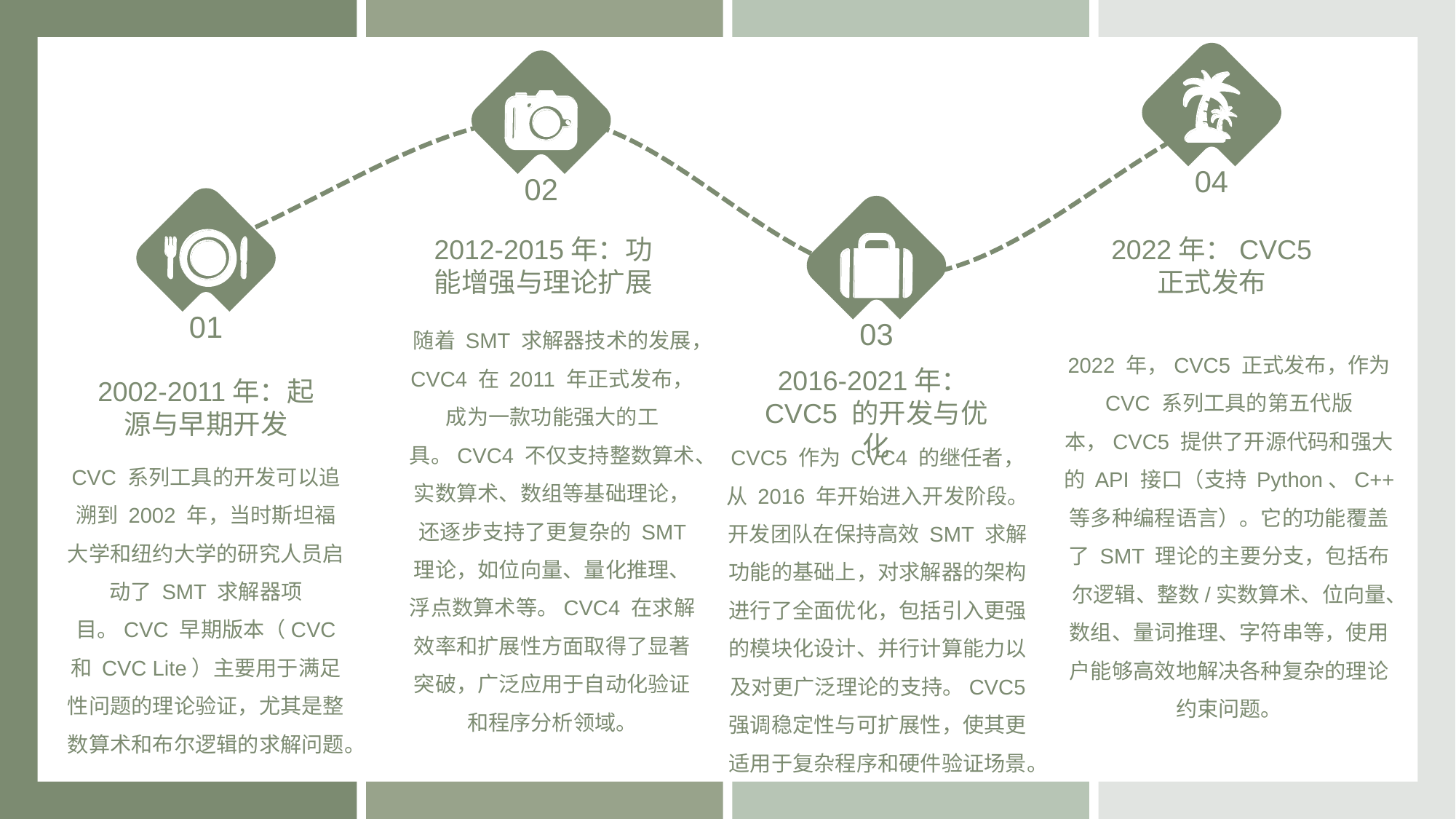

04
2022年：CVC5 正式发布
2022 年，CVC5 正式发布，作为 CVC 系列工具的第五代版本，CVC5 提供了开源代码和强大的 API 接口（支持 Python、C++ 等多种编程语言）。它的功能覆盖了 SMT 理论的主要分支，包括布尔逻辑、整数/实数算术、位向量、数组、量词推理、字符串等，使用户能够高效地解决各种复杂的理论约束问题。

02
2012-2015年：功能增强与理论扩展
随着 SMT 求解器技术的发展，CVC4 在 2011 年正式发布，成为一款功能强大的工具。CVC4 不仅支持整数算术、实数算术、数组等基础理论，还逐步支持了更复杂的 SMT 理论，如位向量、量化推理、浮点数算术等。CVC4 在求解效率和扩展性方面取得了显著突破，广泛应用于自动化验证和程序分析领域。

01
2002-2011年：起源与早期开发
CVC 系列工具的开发可以追溯到 2002 年，当时斯坦福大学和纽约大学的研究人员启动了 SMT 求解器项目。CVC 早期版本（CVC 和 CVC Lite）主要用于满足性问题的理论验证，尤其是整数算术和布尔逻辑的求解问题。

03
2016-2021年：CVC5 的开发与优化
CVC5 作为 CVC4 的继任者，从 2016 年开始进入开发阶段。开发团队在保持高效 SMT 求解功能的基础上，对求解器的架构进行了全面优化，包括引入更强的模块化设计、并行计算能力以及对更广泛理论的支持。CVC5 强调稳定性与可扩展性，使其更适用于复杂程序和硬件验证场景。